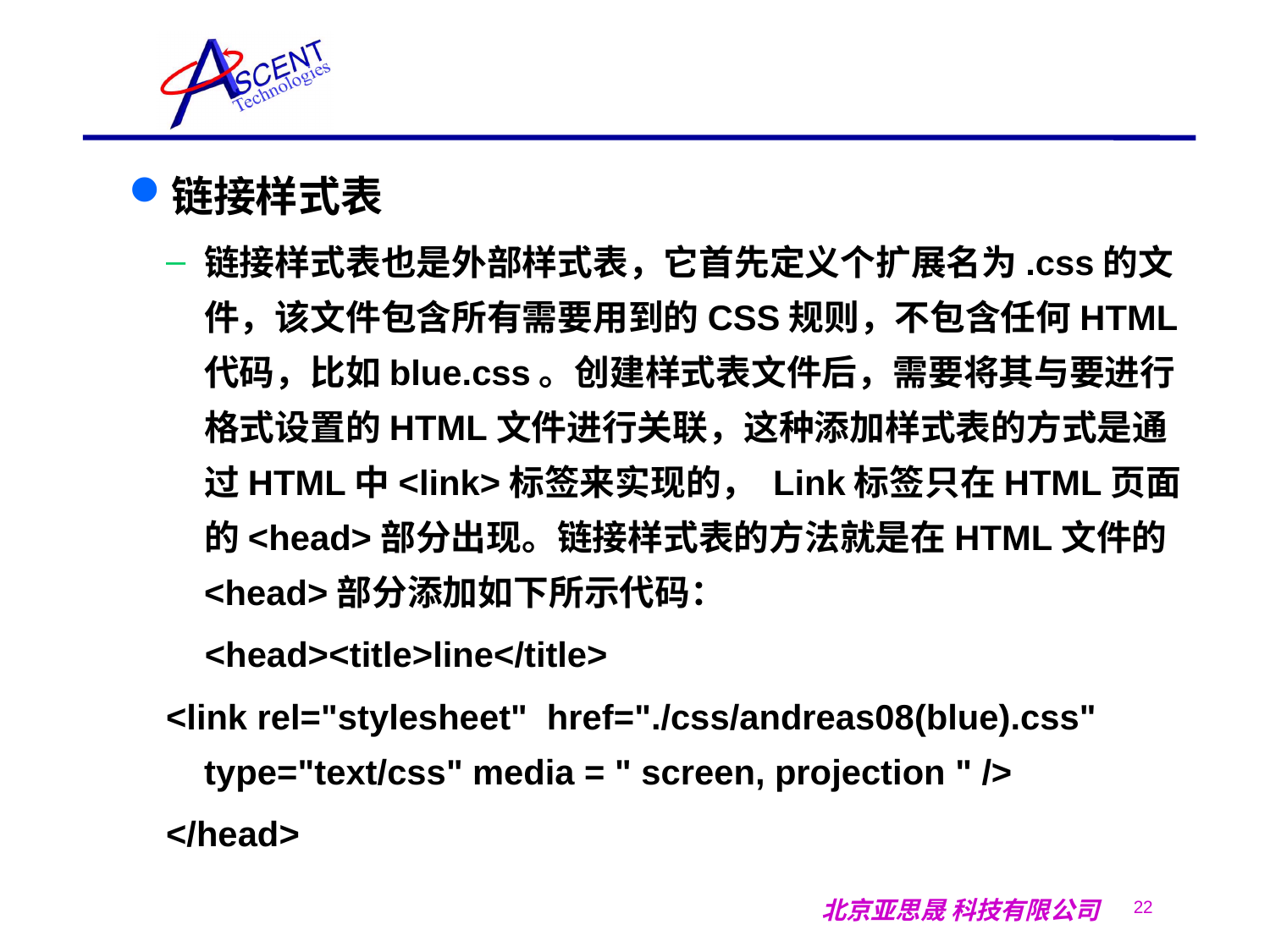

链接样式表
链接样式表也是外部样式表，它首先定义个扩展名为.css的文件，该文件包含所有需要用到的CSS规则，不包含任何HTML代码，比如blue.css。创建样式表文件后，需要将其与要进行格式设置的HTML文件进行关联，这种添加样式表的方式是通过HTML中<link>标签来实现的， Link标签只在HTML页面的<head>部分出现。链接样式表的方法就是在HTML文件的<head>部分添加如下所示代码：
    <head><title>line</title>
<link rel="stylesheet"  href="./css/andreas08(blue).css" type="text/css" media = " screen, projection " />
</head>